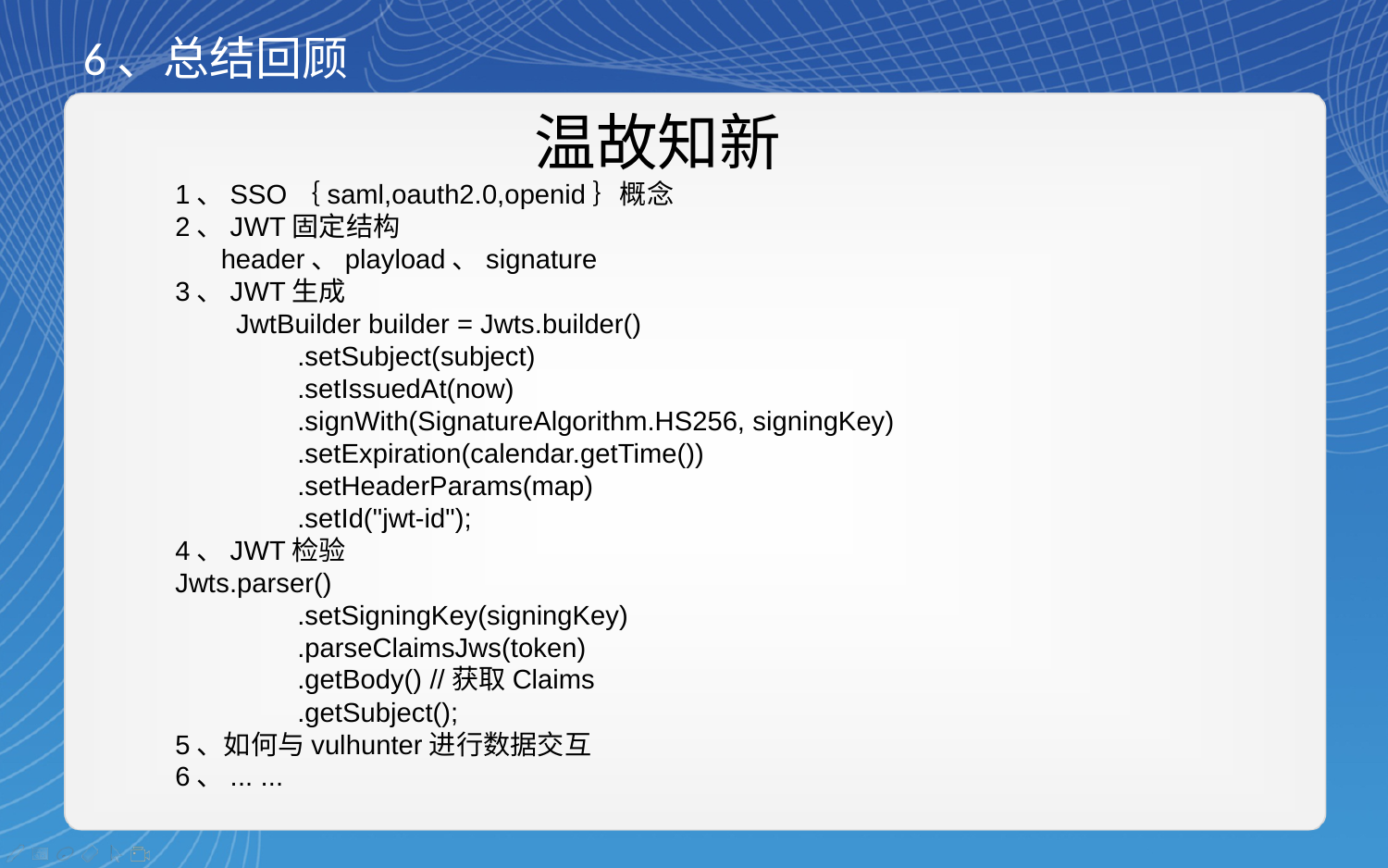

6、总结回顾
温故知新
1、SSO｛saml,oauth2.0,openid｝概念
2、JWT固定结构
      header、playload、signature
3、JWT生成
        JwtBuilder builder = Jwts.builder()
                .setSubject(subject)
                .setIssuedAt(now)
                .signWith(SignatureAlgorithm.HS256, signingKey)
                .setExpiration(calendar.getTime())
                .setHeaderParams(map)
                .setId("jwt-id");
4、JWT检验
Jwts.parser()
                .setSigningKey(signingKey)
                .parseClaimsJws(token)
                .getBody() //获取Claims
                .getSubject();
5、如何与vulhunter进行数据交互
6、... ...